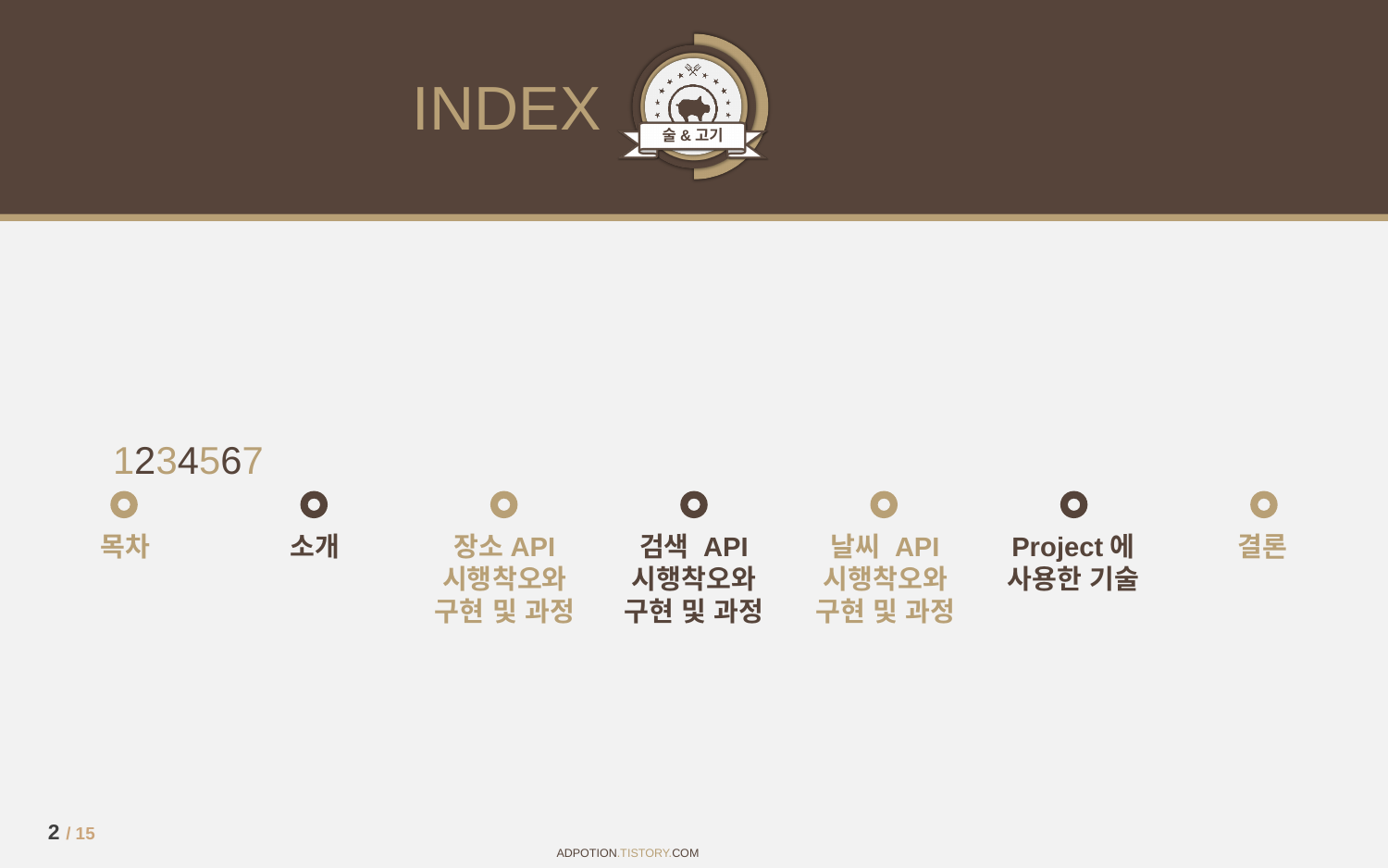

# 술&고기
소개
Project에
사용한 기술
날씨 API
시행착오와
구현 및 과정
목차
장소API
시행착오와
구현 및 과정
검색 API
시행착오와
구현 및 과정
결론
2 2 / 15